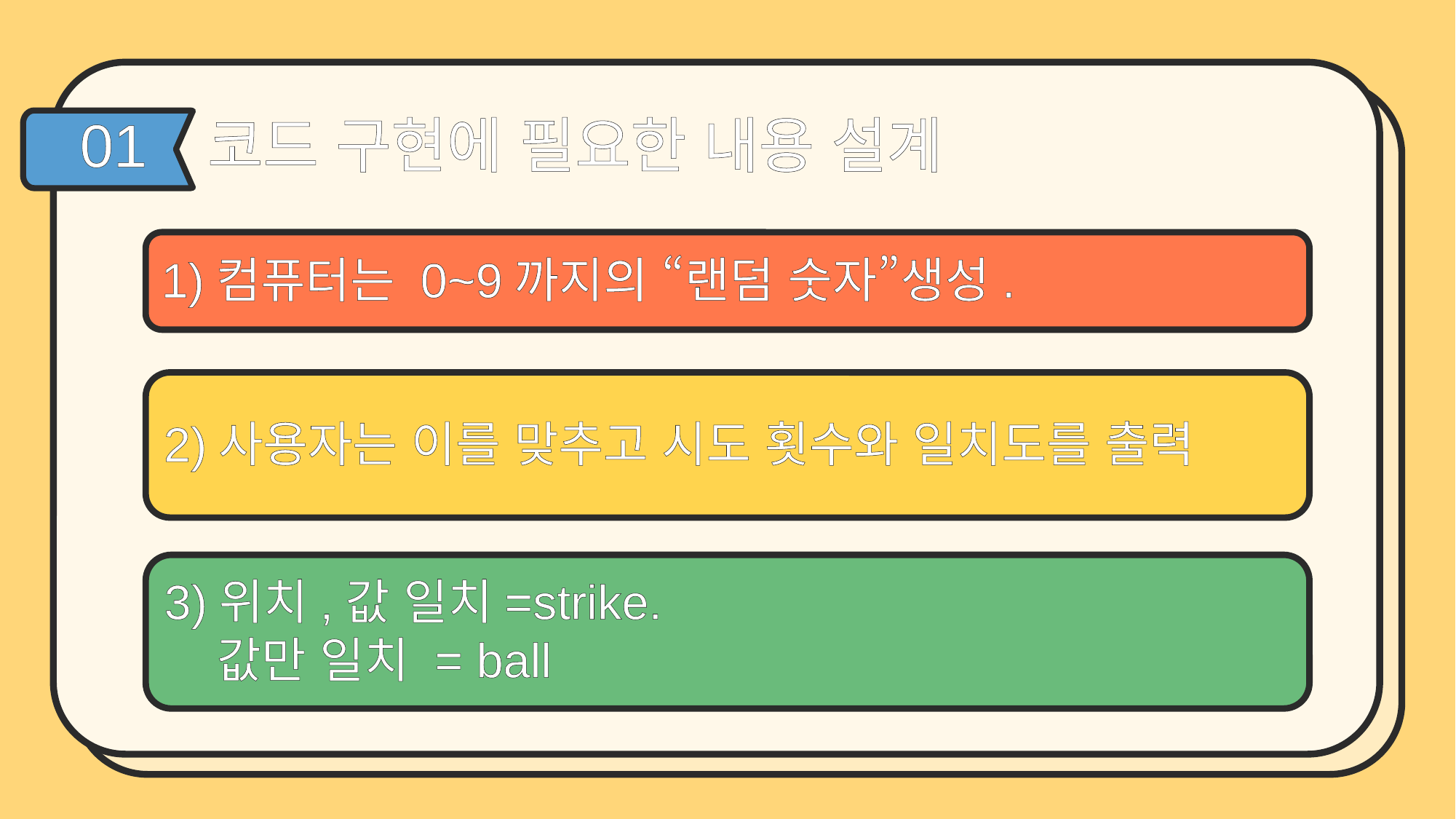

코드 구현에 필요한 내용 설계
01
1)컴퓨터는 0~9까지의 “랜덤 숫자”생성.
2)사용자는 이를 맞추고 시도 횟수와 일치도를 출력
3)위치,값 일치=strike.
   값만 일치 = ball